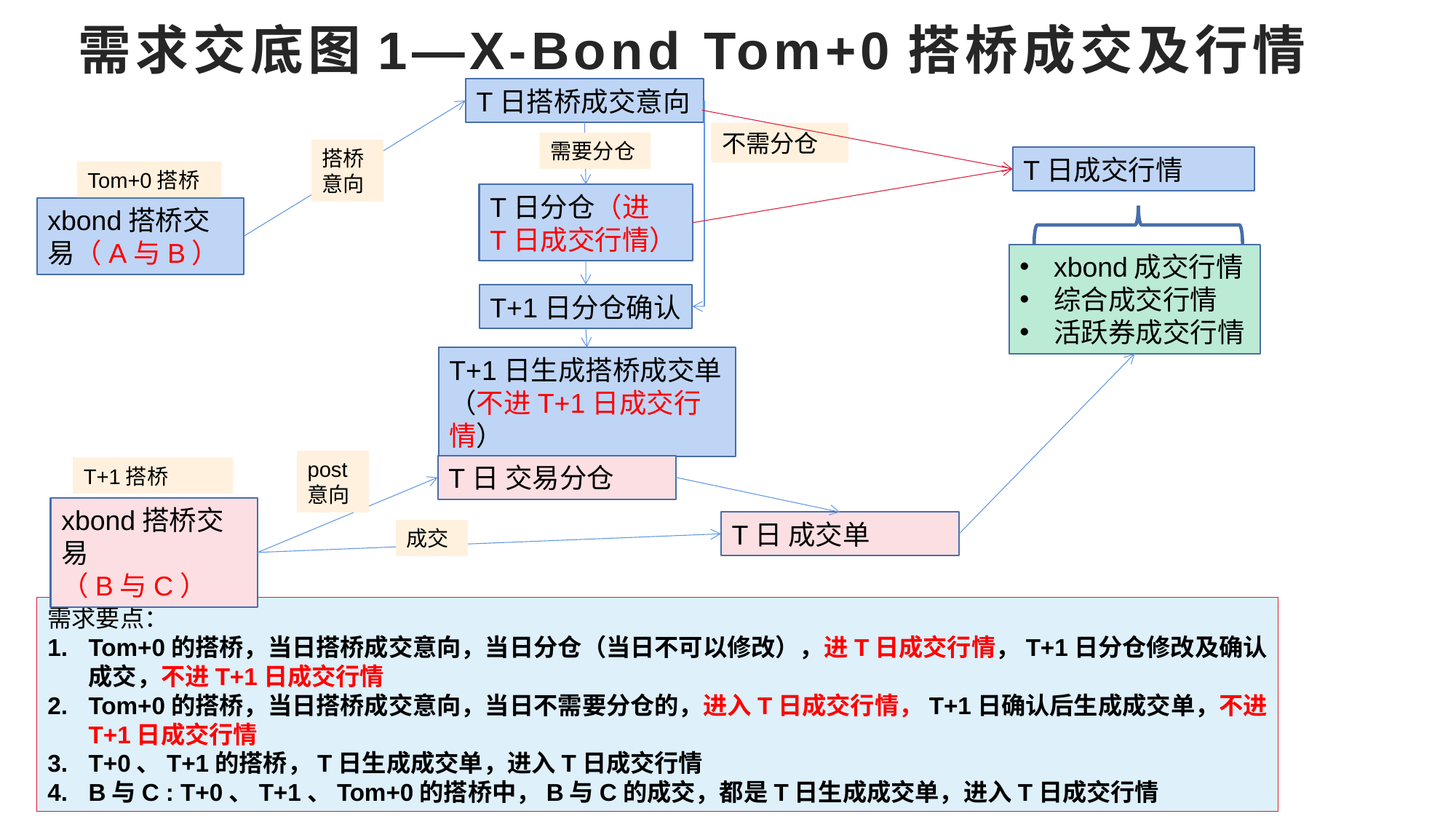

# 需求交底图1—X-Bond Tom+0搭桥成交及行情
T日搭桥成交意向

不需分仓
需要分仓
搭桥意向
T日成交行情
Tom+0搭桥
T日分仓（进   T日成交行情）
xbond搭桥交易（A与B）
xbond成交行情
综合成交行情
活跃券成交行情
T+1日分仓确认
T+1日生成搭桥成交单
（不进T+1日成交行情）
post意向
T日 交易分仓
T+1搭桥
xbond搭桥交易
（B与C）
T日 成交单
成交
需求要点：
Tom+0的搭桥，当日搭桥成交意向，当日分仓（当日不可以修改），进T日成交行情，T+1日分仓修改及确认成交，不进T+1日成交行情
Tom+0的搭桥，当日搭桥成交意向，当日不需要分仓的，进入T日成交行情，T+1日确认后生成成交单，不进T+1日成交行情
T+0、T+1的搭桥，T日生成成交单，进入T日成交行情
B与C : T+0、T+1、Tom+0的搭桥中，B与C的成交，都是T日生成成交单，进入T日成交行情